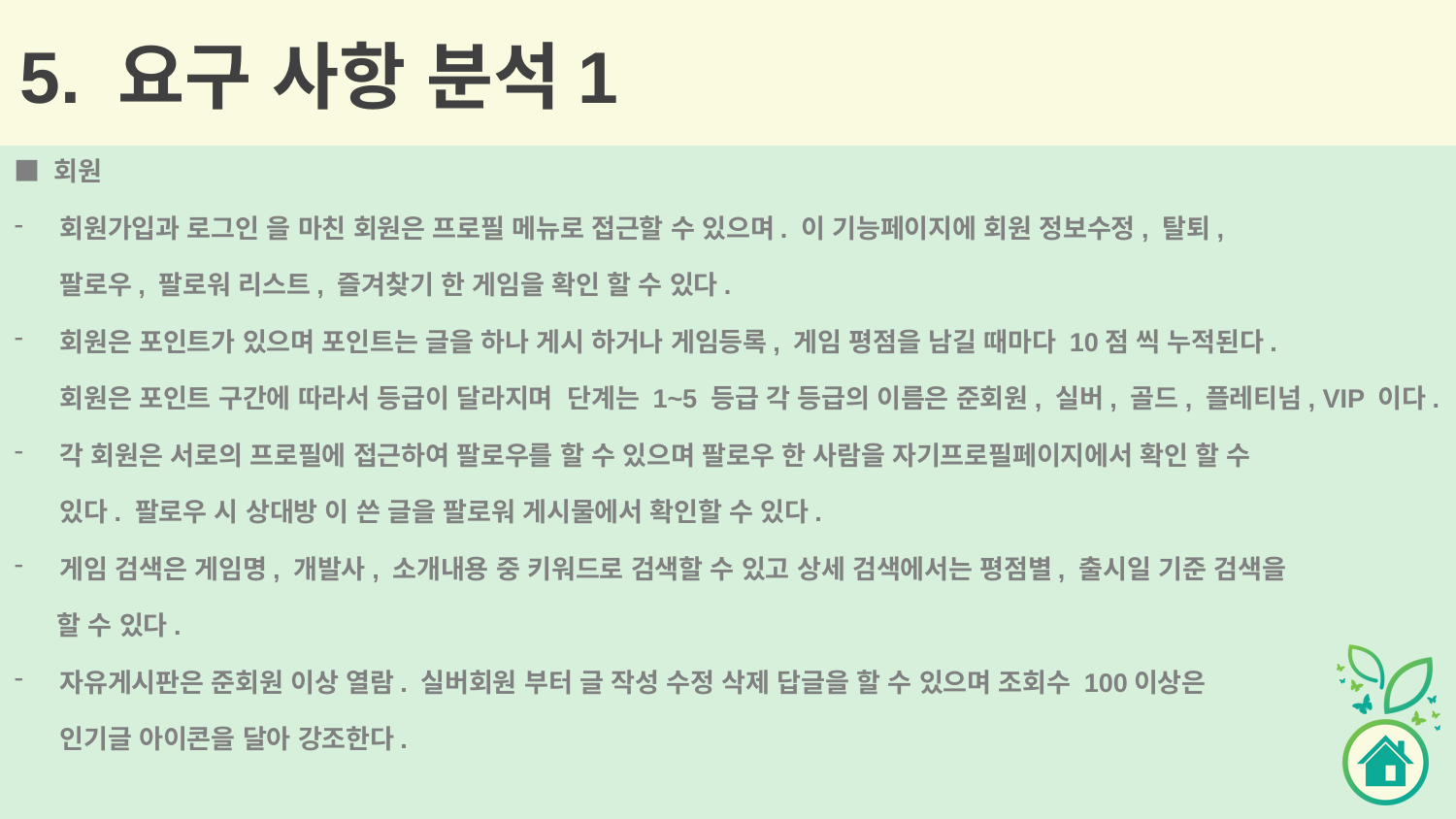

# 5. 요구 사항 분석1
■ 회원
회원가입과 로그인 을 마친 회원은 프로필 메뉴로 접근할 수 있으며. 이 기능페이지에 회원 정보수정, 탈퇴,
팔로우, 팔로워 리스트, 즐겨찾기 한 게임을 확인 할 수 있다.
회원은 포인트가 있으며 포인트는 글을 하나 게시 하거나 게임등록, 게임 평점을 남길 때마다 10점 씩 누적된다.
회원은 포인트 구간에 따라서 등급이 달라지며  단계는 1~5 등급 각 등급의 이름은 준회원, 실버, 골드, 플레티넘, VIP 이다.
각 회원은 서로의 프로필에 접근하여 팔로우를 할 수 있으며 팔로우 한 사람을 자기프로필페이지에서 확인 할 수
있다. 팔로우 시 상대방 이 쓴 글을 팔로워 게시물에서 확인할 수 있다.
게임 검색은 게임명, 개발사, 소개내용 중 키워드로 검색할 수 있고 상세 검색에서는 평점별, 출시일 기준 검색을
     할 수 있다.
자유게시판은 준회원 이상 열람. 실버회원 부터 글 작성 수정 삭제 답글을 할 수 있으며 조회수 100이상은
인기글 아이콘을 달아 강조한다.